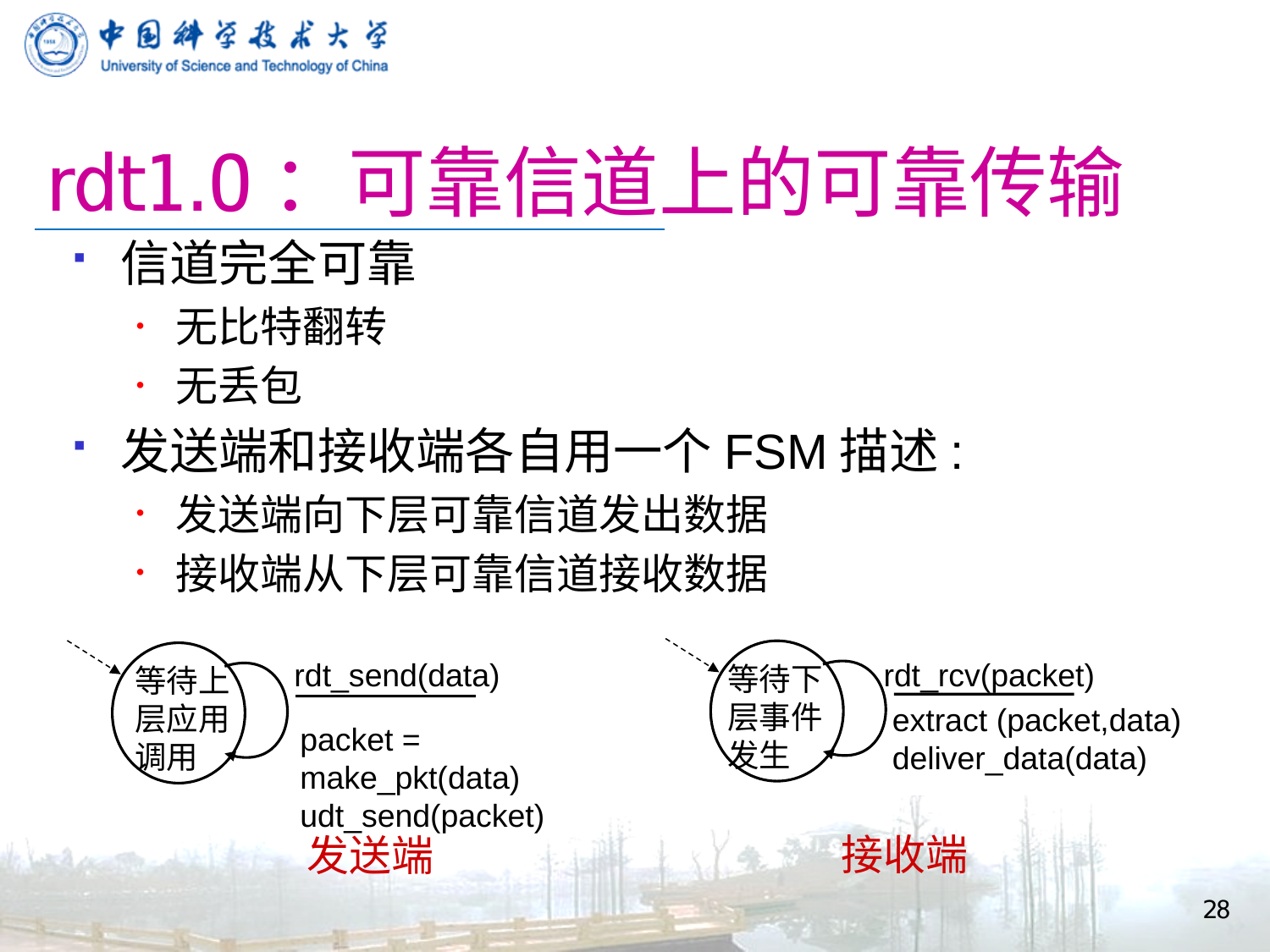

# rdt1.0：可靠信道上的可靠传输
信道完全可靠
无比特翻转
无丢包
发送端和接收端各自用一个FSM描述:
发送端向下层可靠信道发出数据
接收端从下层可靠信道接收数据

rdt_send(data)
rdt_rcv(packet)
等待下
层事件
发生
等待上
层应用
调用
extract (packet,data)
deliver_data(data)

packet = make_pkt(data)
udt_send(packet)
接收端
发送端
28